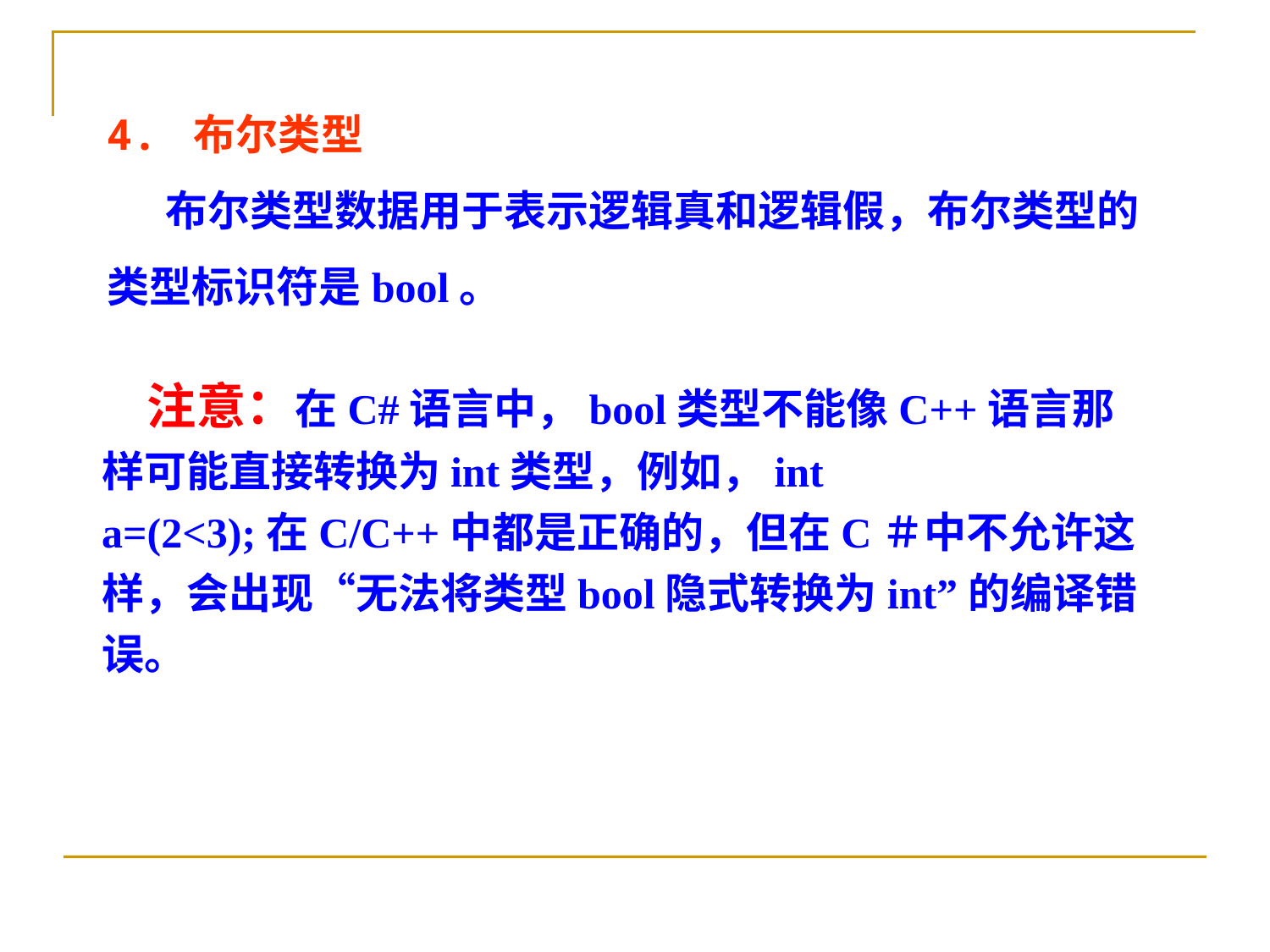

4. 布尔类型
     布尔类型数据用于表示逻辑真和逻辑假，布尔类型的类型标识符是bool。
   注意：在C#语言中，bool类型不能像C++语言那样可能直接转换为int类型，例如，int a=(2<3);在C/C++中都是正确的，但在C＃中不允许这样，会出现“无法将类型bool隐式转换为int”的编译错误。